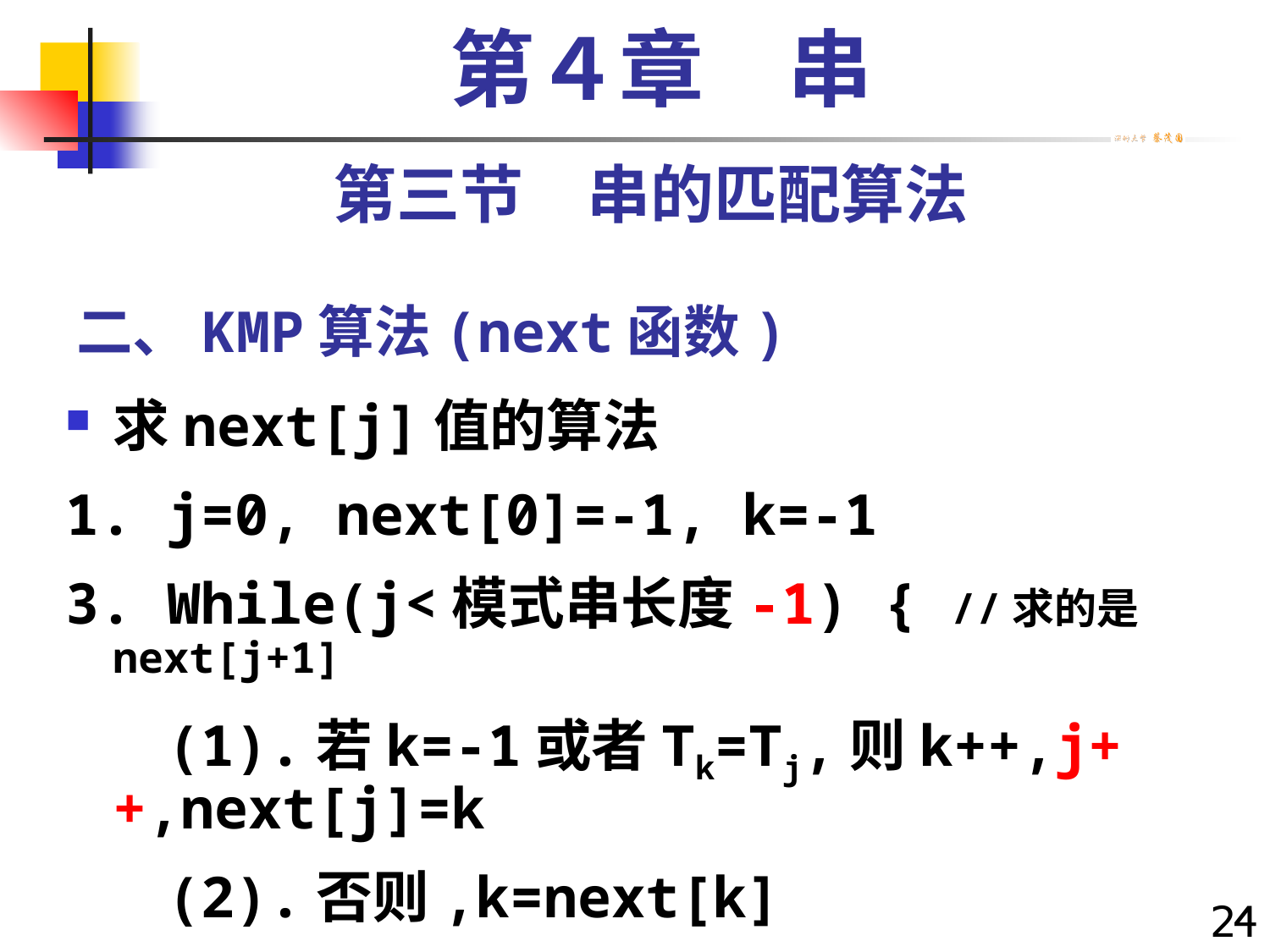

第４章　串
第三节　串的匹配算法
# 二、KMP算法(next函数)
求next[j]值的算法
1. j=0, next[0]=-1, k=-1
3. While(j<模式串长度-1) { //求的是next[j+1]
   (1).若k=-1或者Tk=Tj,则k++,j++,next[j]=k
   (2).否则,k=next[k]
   }
24